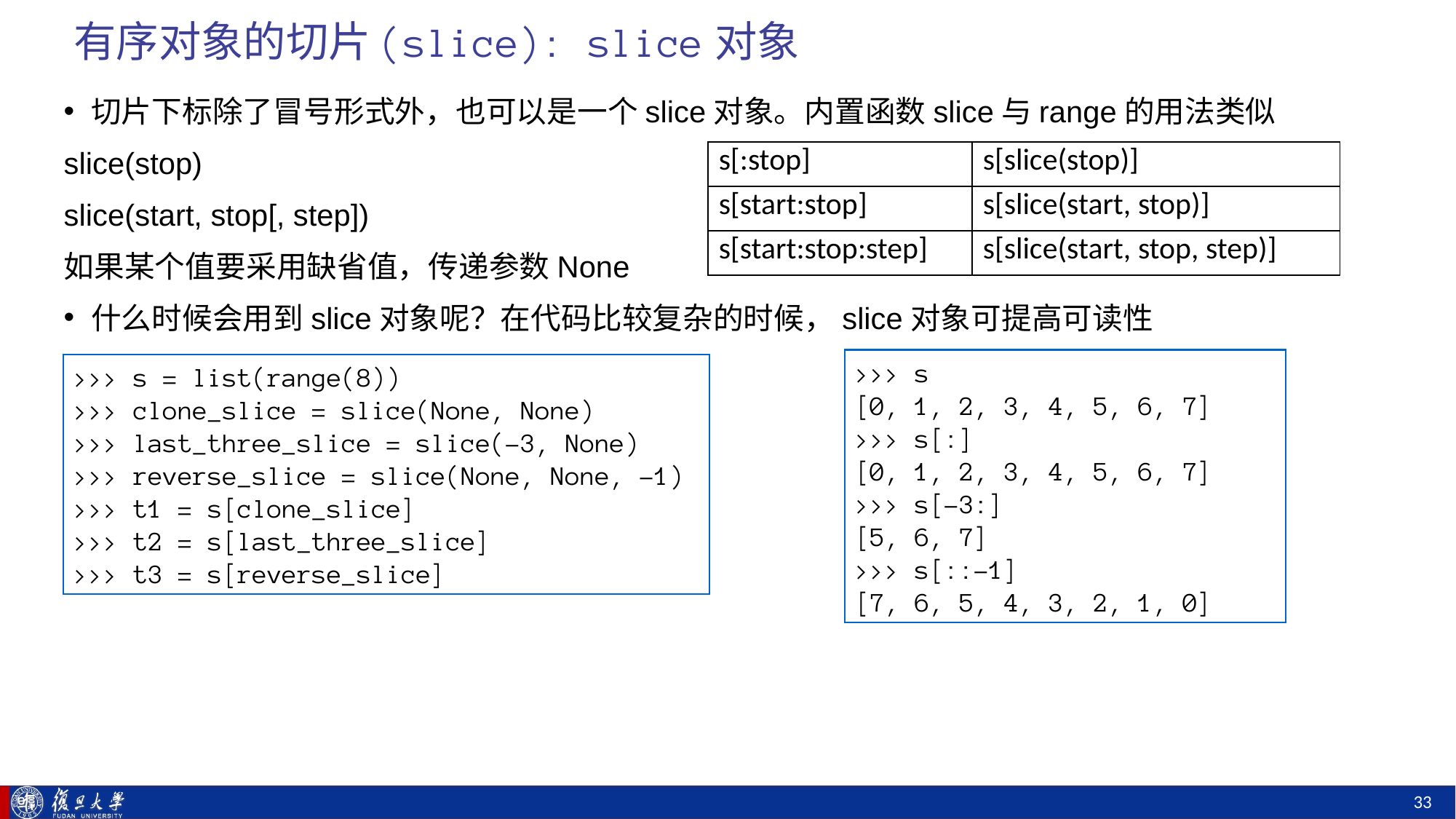

# 有序对象的切片(slice): slice对象
切片下标除了冒号形式外，也可以是一个slice对象。内置函数slice与range的用法类似
slice(stop)
slice(start, stop[, step])
如果某个值要采用缺省值，传递参数None
什么时候会用到slice对象呢？在代码比较复杂的时候，slice对象可提高可读性

| s[:stop] | s[slice(stop)] |
| --- | --- |
| s[start:stop] | s[slice(start, stop)] |
| s[start:stop:step] | s[slice(start, stop, step)] |
>>> s
[0, 1, 2, 3, 4, 5, 6, 7]
>>> s[:]
[0, 1, 2, 3, 4, 5, 6, 7]
>>> s[-3:]
[5, 6, 7]
>>> s[::-1]
[7, 6, 5, 4, 3, 2, 1, 0]
>>> s = list(range(8))
>>> clone_slice = slice(None, None)
>>> last_three_slice = slice(-3, None)
>>> reverse_slice = slice(None, None, -1)
>>> t1 = s[clone_slice]
>>> t2 = s[last_three_slice]
>>> t3 = s[reverse_slice]